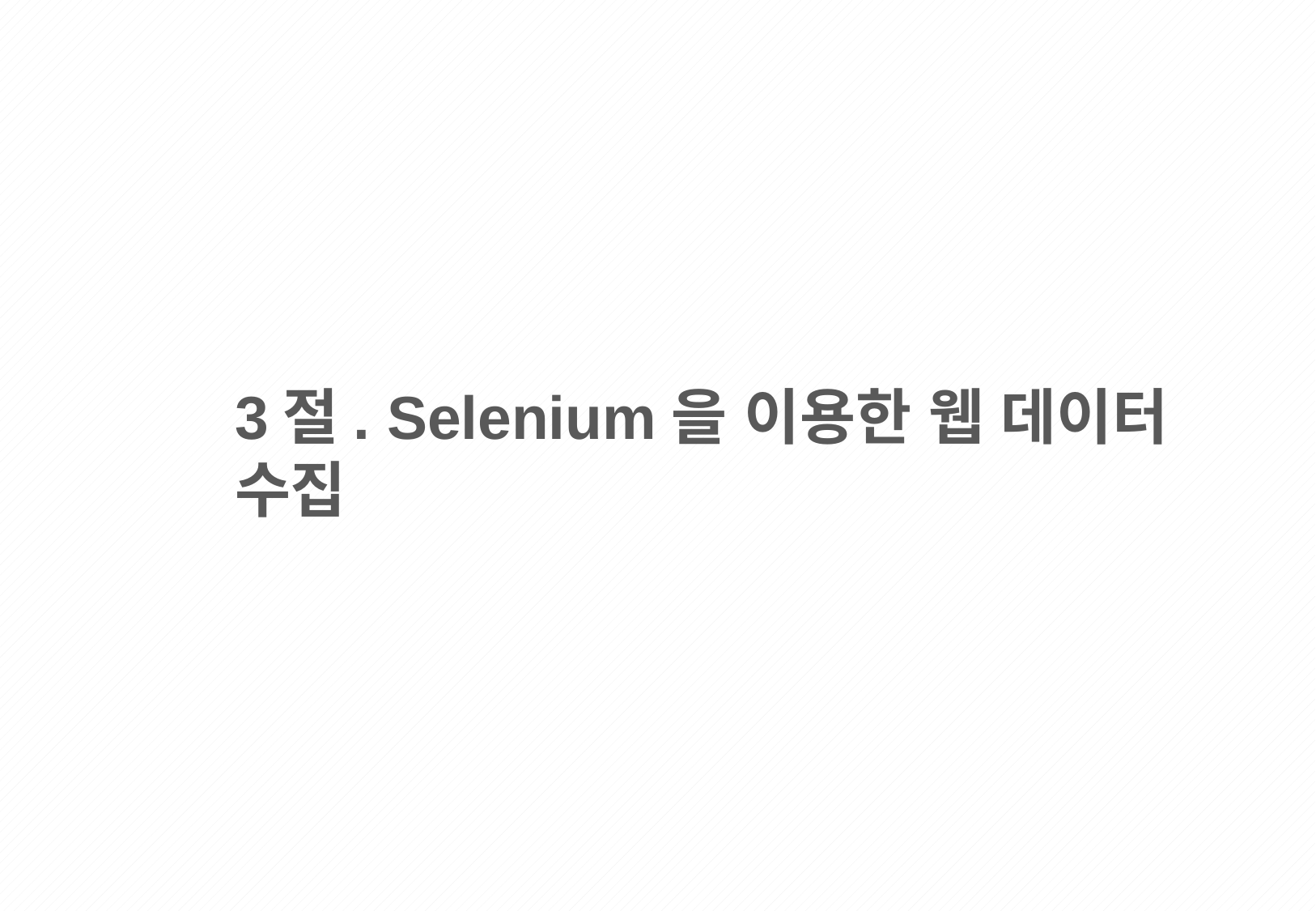

# 3절. Selenium을 이용한 웹 데이터 수집